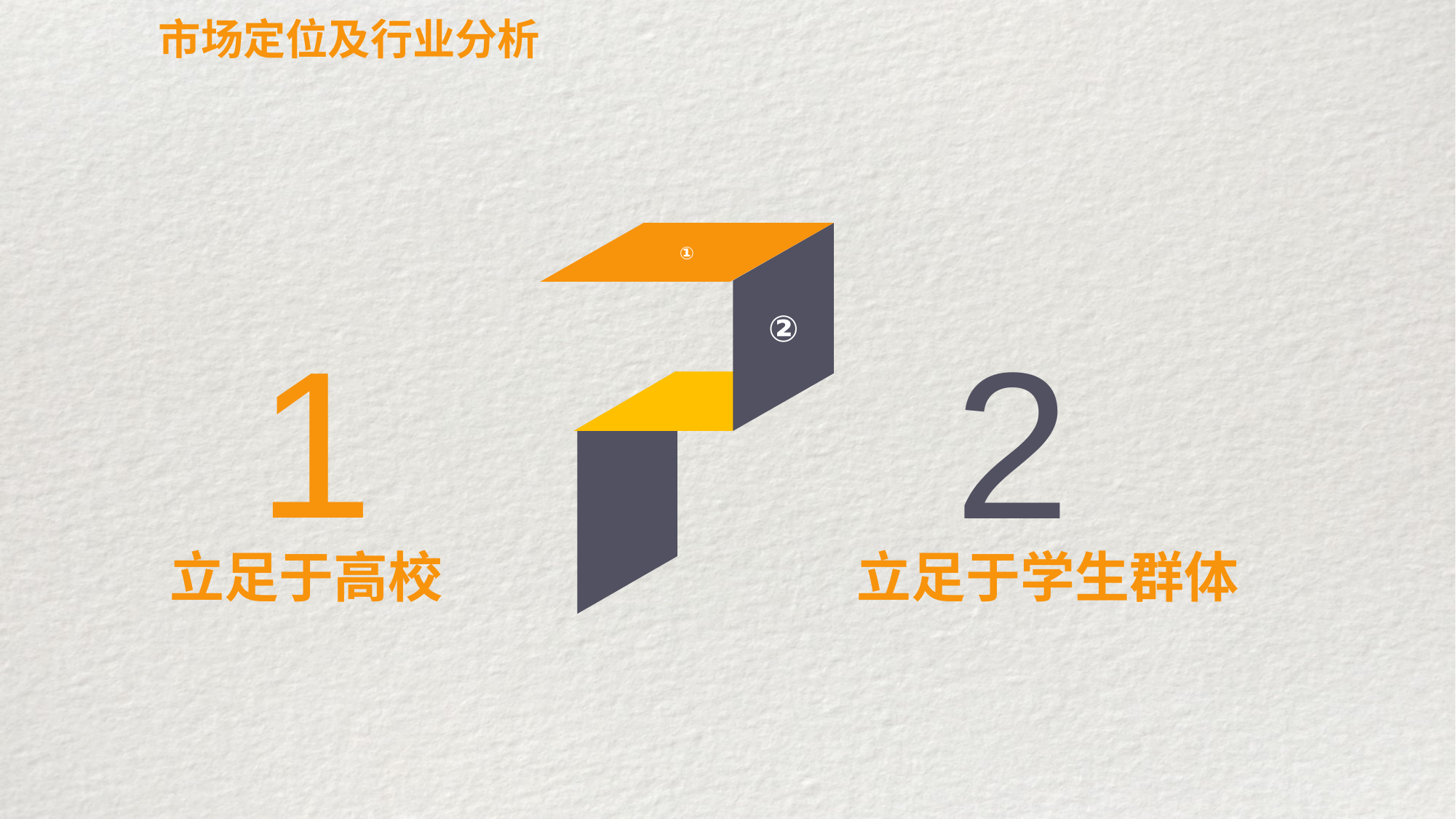

市场定位及行业分析
①
②
1
2

立足于高校
立足于学生群体